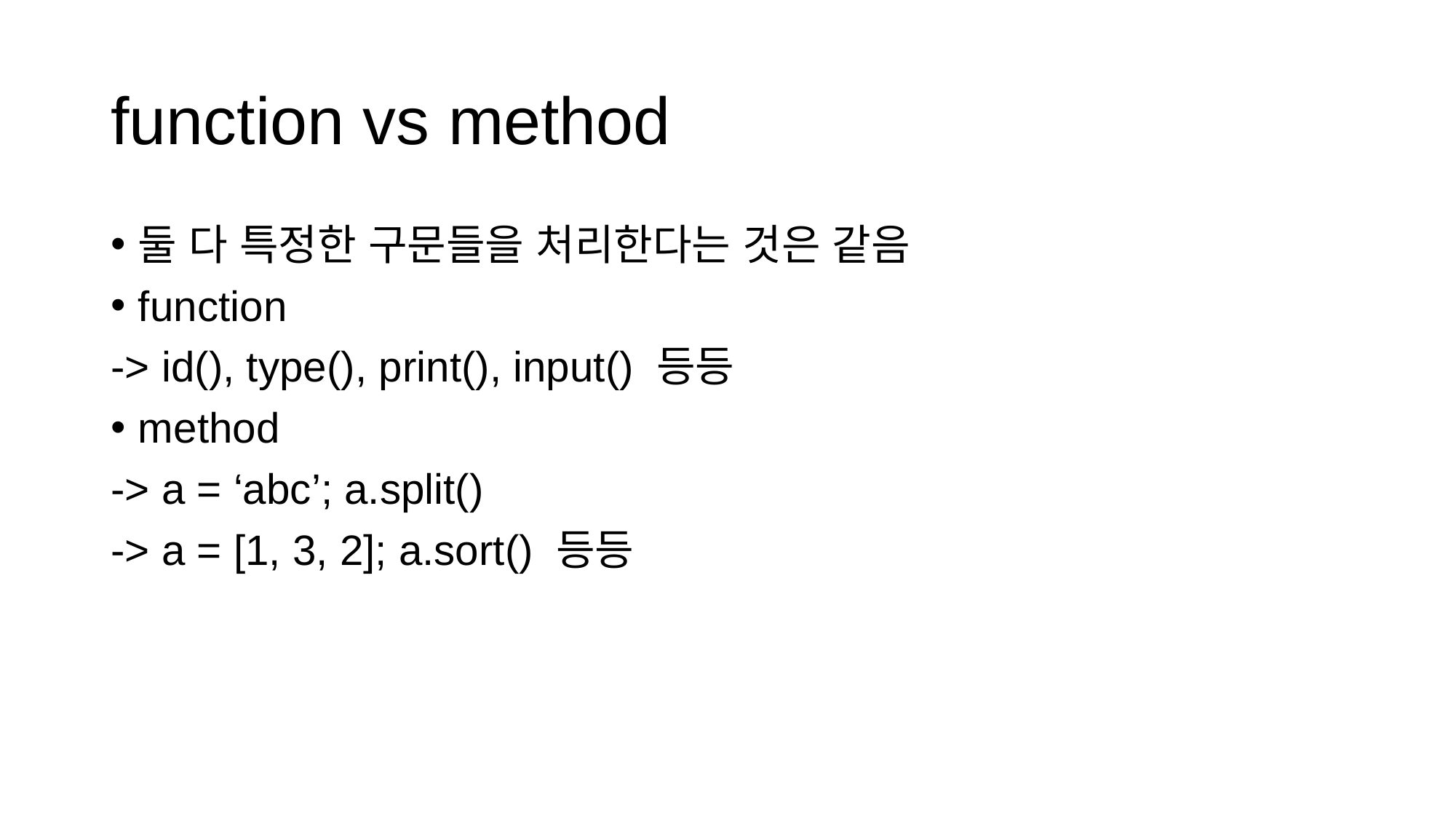

# function vs method
둘 다 특정한 구문들을 처리한다는 것은 같음
function
-> id(), type(), print(), input() 등등
method
-> a = ‘abc’; a.split()
-> a = [1, 3, 2]; a.sort() 등등